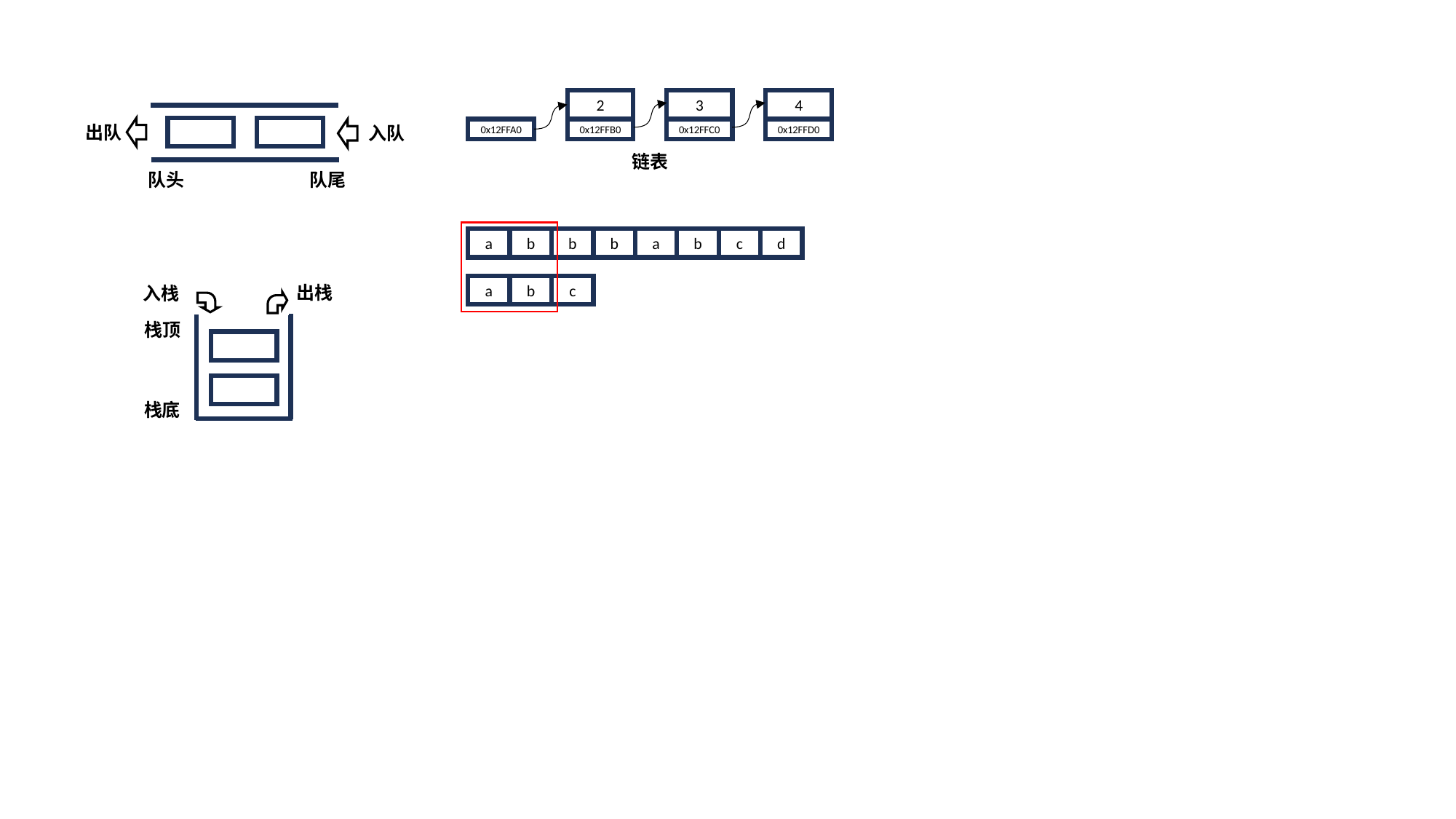

2
3
4
出队
入队

0x12FFA0
0x12FFB0
0x12FFC0
0x12FFD0
链表
队头
队尾

a
b
b
b
a
b
c
d
出栈
a
b
c
入栈

栈顶

栈底